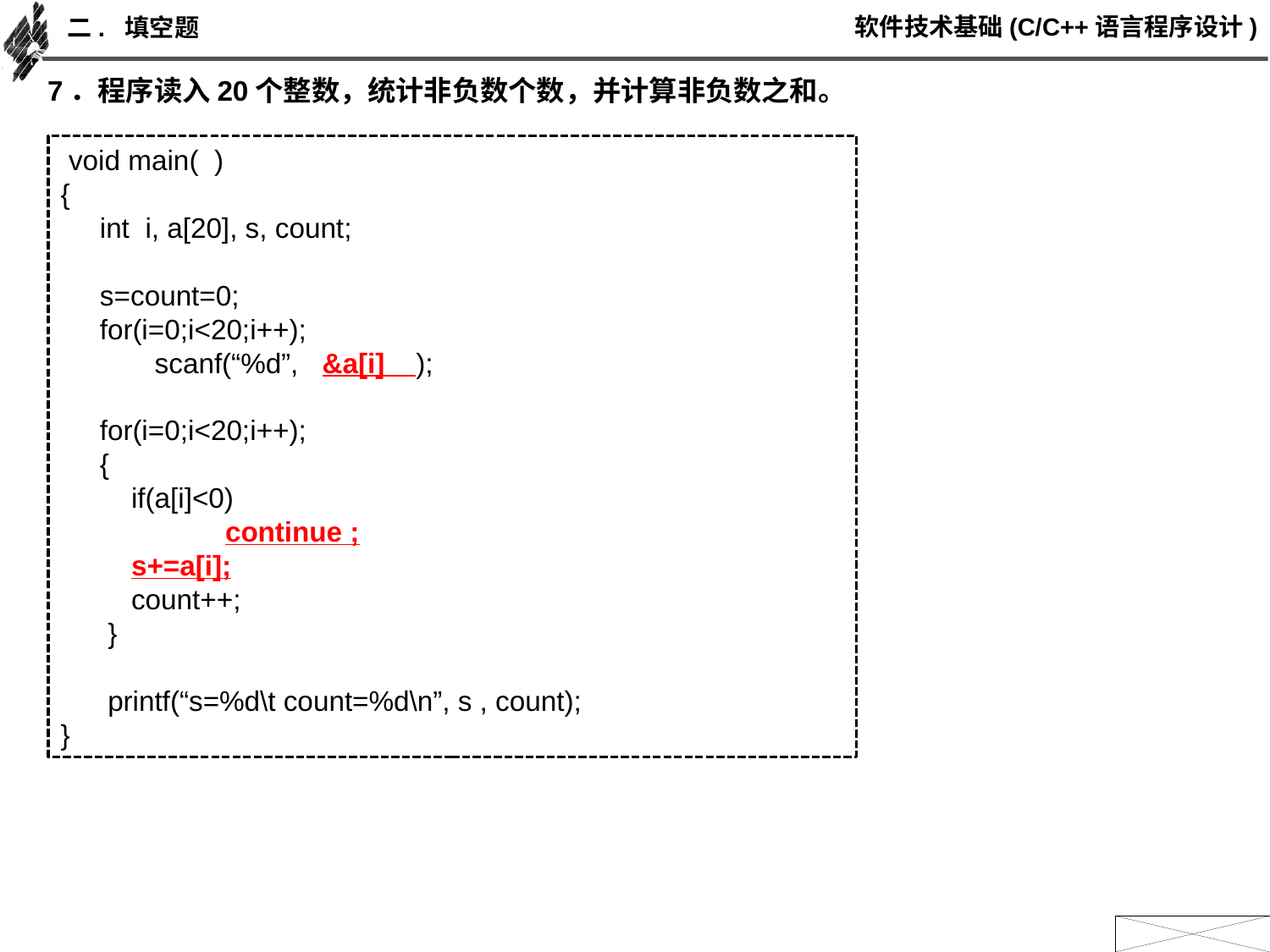

二.  填空题
7．程序读入20个整数，统计非负数个数，并计算非负数之和。
 void main(  )
{
     int  i, a[20], s, count;

     s=count=0;
     for(i=0;i<20;i++);
            scanf(“%d”,   &a[i]    );

     for(i=0;i<20;i++);
     {
         if(a[i]<0)
                     continue ;
         s+=a[i];
         count++;
      }

      printf(“s=%d\t count=%d\n”, s , count);
}